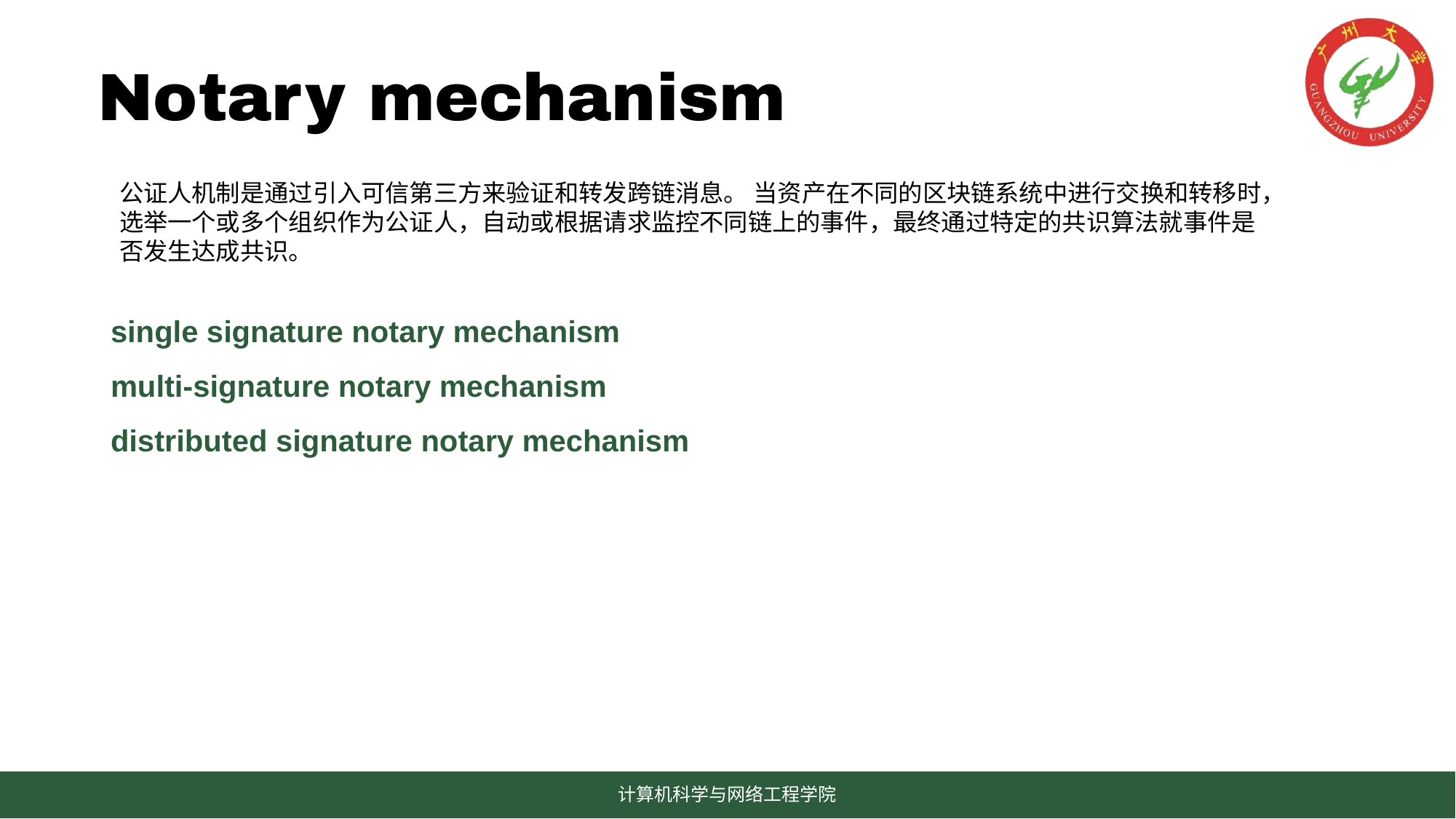

Notary mechanism
公证人机制是通过引入可信第三方来验证和转发跨链消息。 当资产在不同的区块链系统中进行交换和转移时，选举一个或多个组织作为公证人，自动或根据请求监控不同链上的事件，最终通过特定的共识算法就事件是否发生达成共识。
single signature notary mechanism

multi-signature notary mechanism

distributed signature notary mechanism

计算机科学与网络工程学院